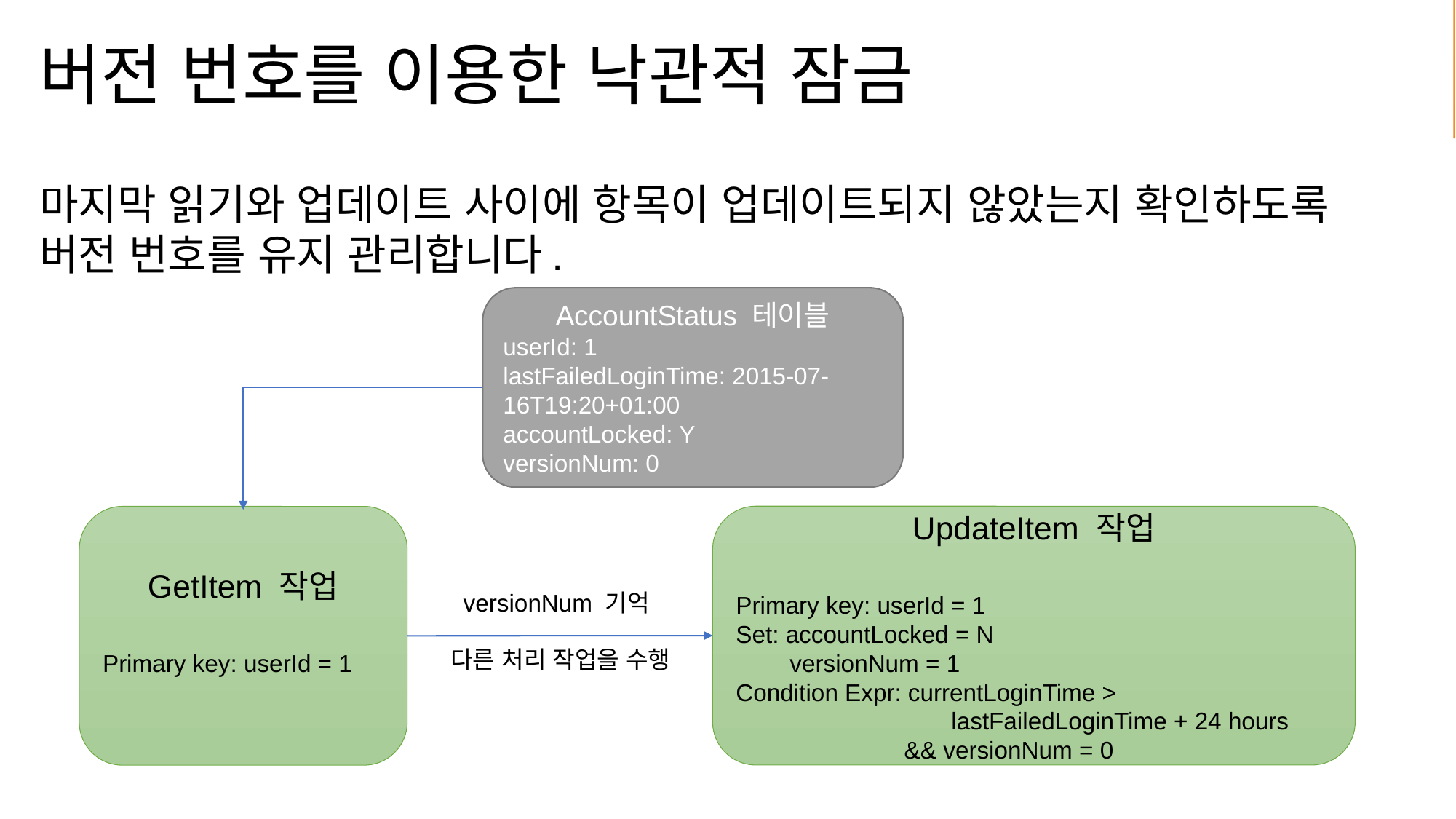

# 버전 번호를 이용한 낙관적 잠금
마지막 읽기와 업데이트 사이에 항목이 업데이트되지 않았는지 확인하도록 버전 번호를 유지 관리합니다.
AccountStatus 테이블
userId: 1
lastFailedLoginTime: 2015-07-16T19:20+01:00
accountLocked: Y
versionNum: 0
UpdateItem 작업

Primary key: userId = 1
Set: accountLocked = N
        versionNum = 1
Condition Expr: currentLoginTime >
                                lastFailedLoginTime + 24 hours
                         && versionNum = 0
GetItem 작업

Primary key: userId = 1

versionNum 기억
다른 처리 작업을 수행